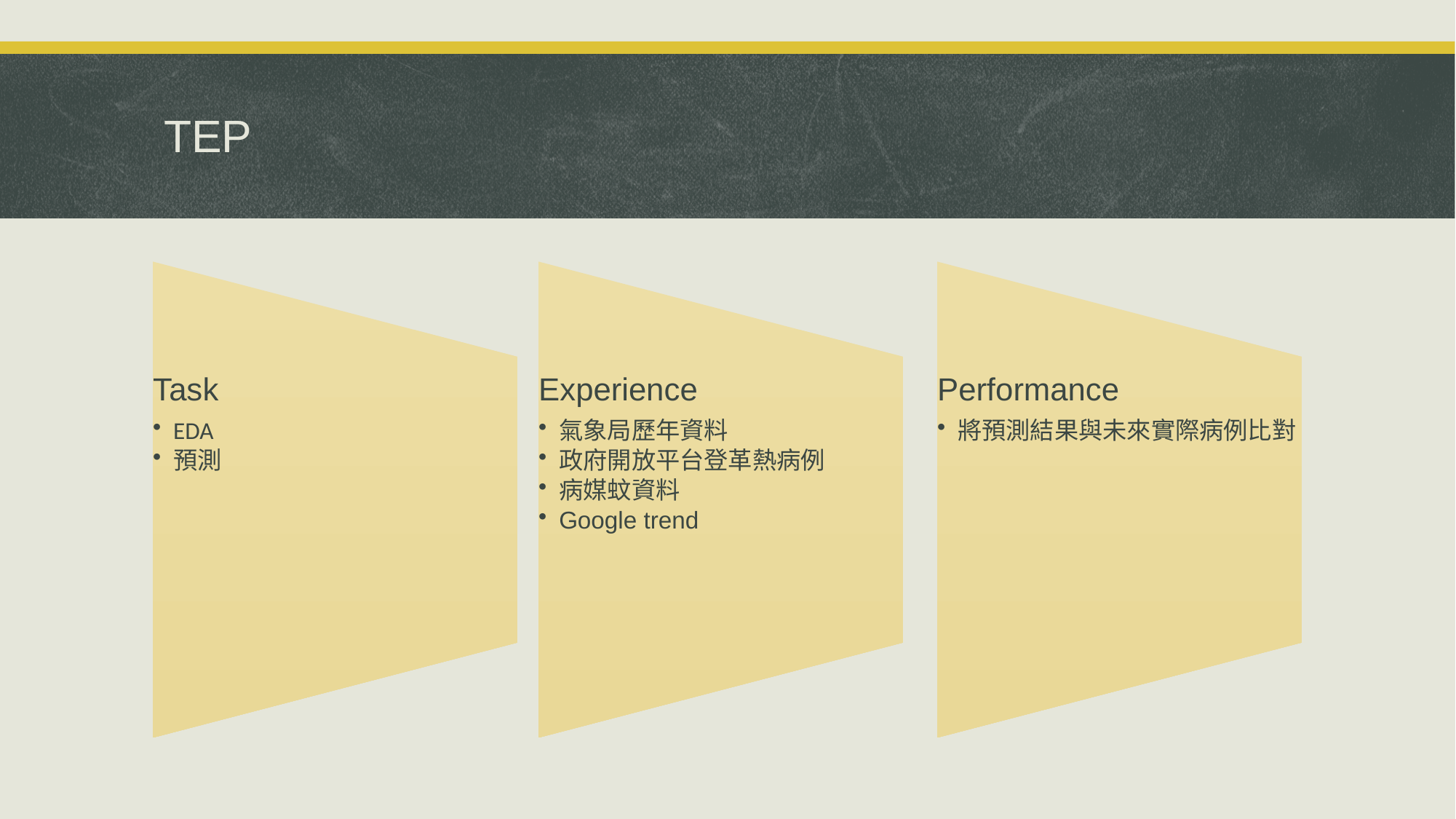

# TEP
Task
EDA
預測
Experience
氣象局歷年資料
政府開放平台登革熱病例
病媒蚊資料
Google trend

Performance
將預測結果與未來實際病例比對